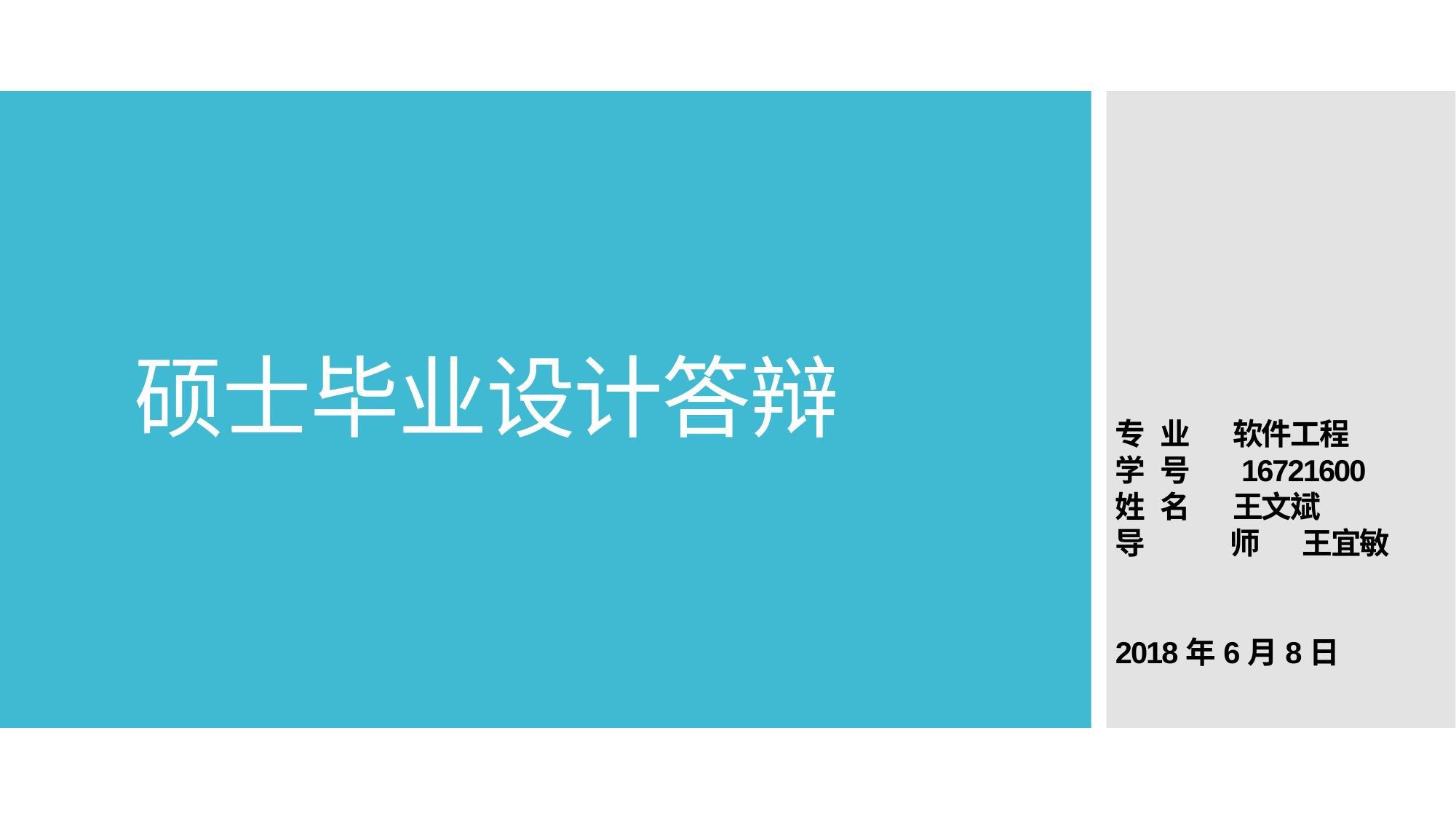

# 硕士毕业设计答辩
专   业        软件工程
学   号        16721600
姓   名        王文斌
导	 师        王宜敏

			2018年6月8日